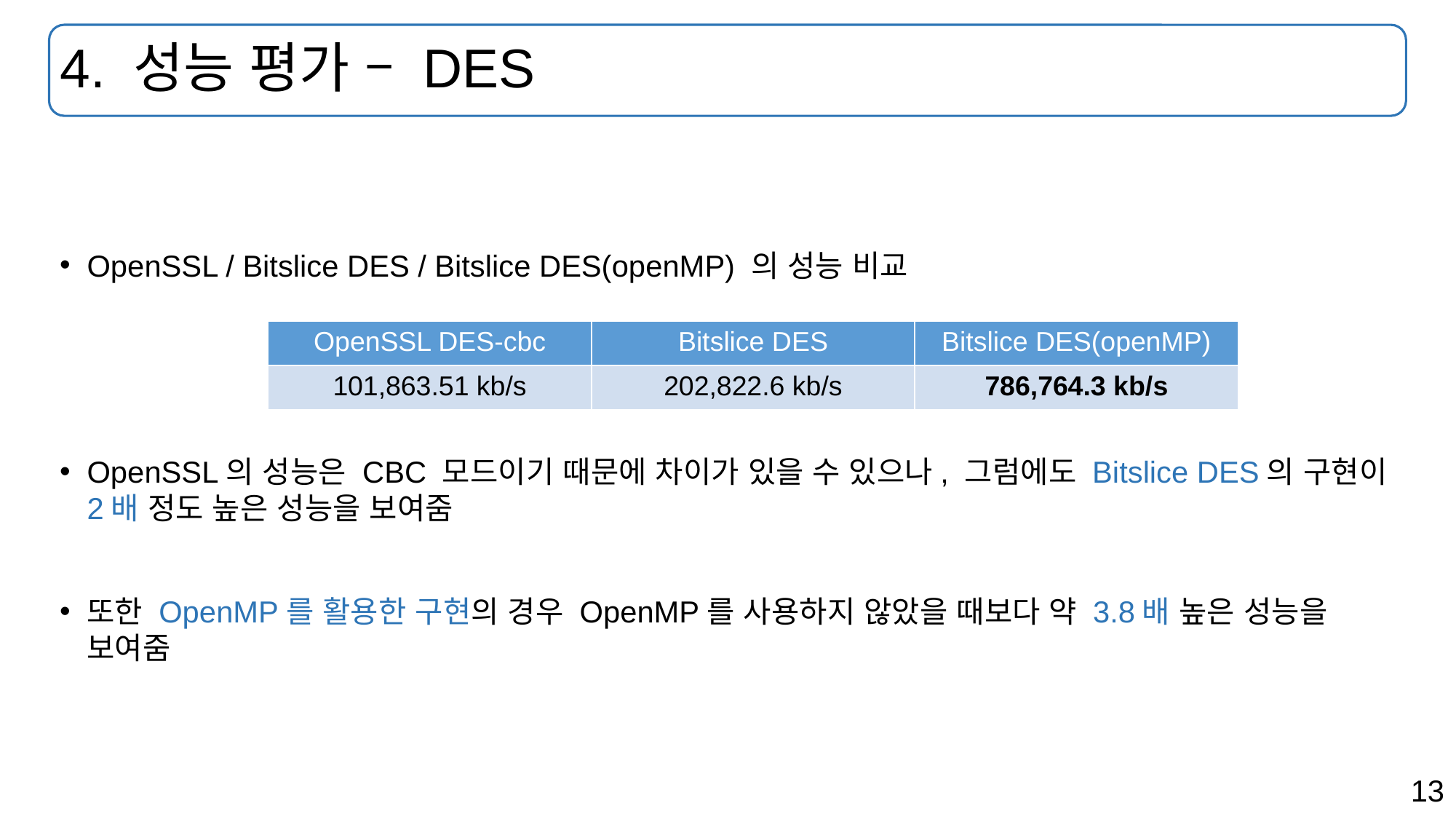

# 4. 성능 평가 – DES

OpenSSL / Bitslice DES / Bitslice DES(openMP) 의 성능 비교

OpenSSL의 성능은 CBC 모드이기 때문에 차이가 있을 수 있으나, 그럼에도 Bitslice DES의 구현이 2배 정도 높은 성능을 보여줌

또한 OpenMP를 활용한 구현의 경우 OpenMP를 사용하지 않았을 때보다 약 3.8배 높은 성능을 보여줌

| OpenSSL DES-cbc | Bitslice DES | Bitslice DES(openMP) |
| --- | --- | --- |
| 101,863.51 kb/s | 202,822.6 kb/s | 786,764.3 kb/s |